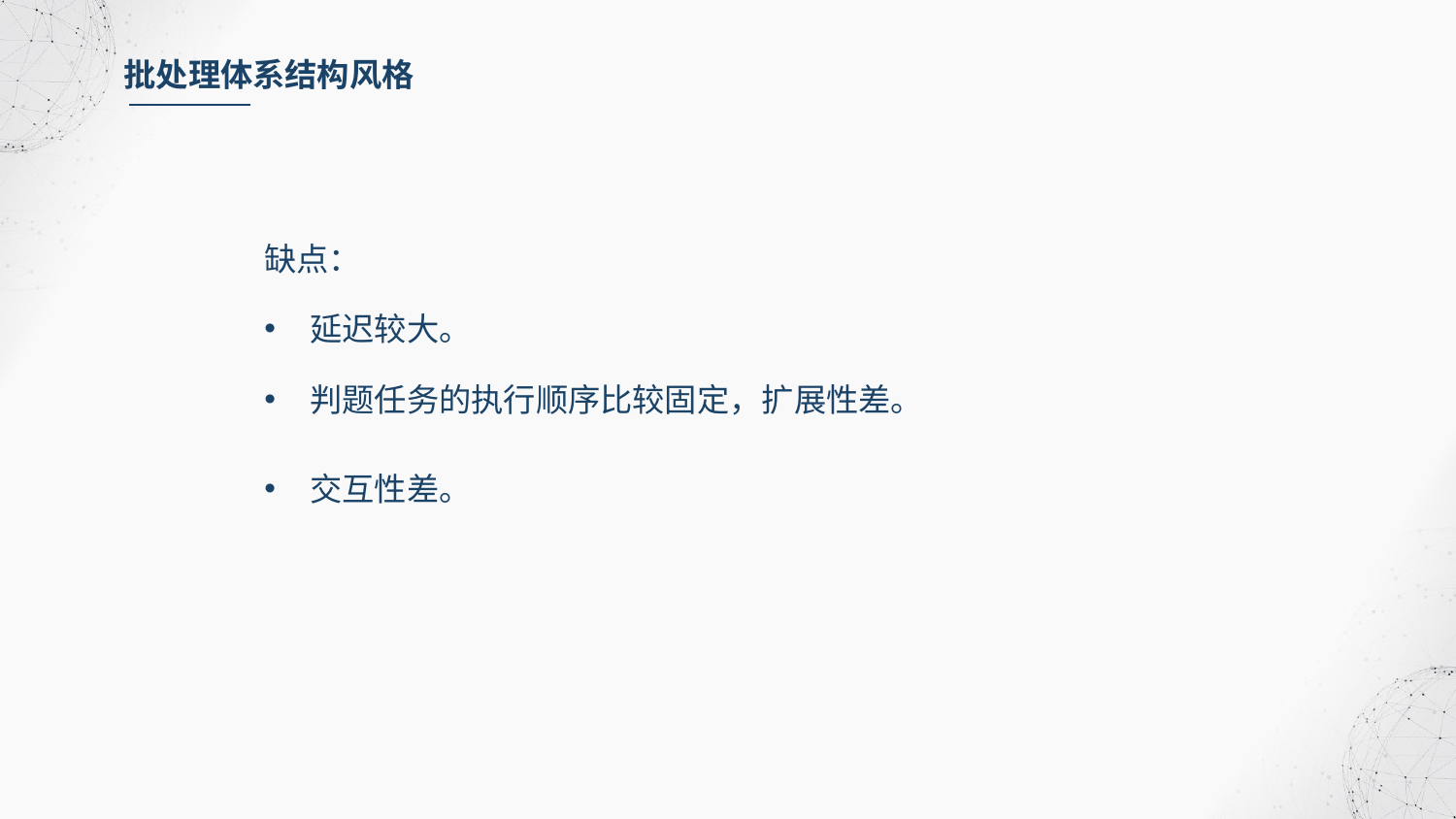

批处理体系结构风格
缺点：
延迟较大。
判题任务的执行顺序比较固定，扩展性差。

交互性差。